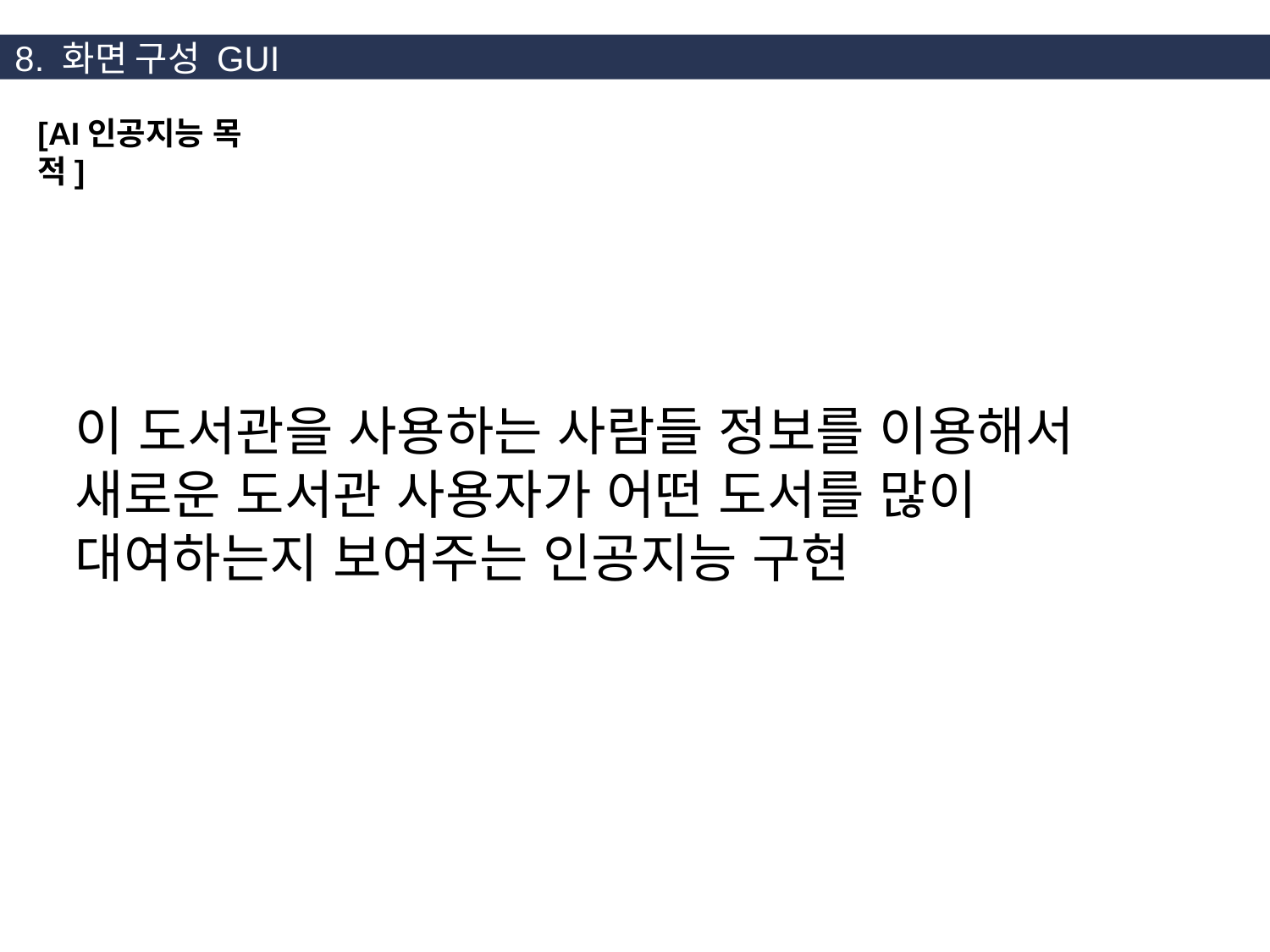

8. 화면 구성 GUI
[AI인공지능 목적]
이 도서관을 사용하는 사람들 정보를 이용해서 새로운 도서관 사용자가 어떤 도서를 많이 대여하는지 보여주는 인공지능 구현